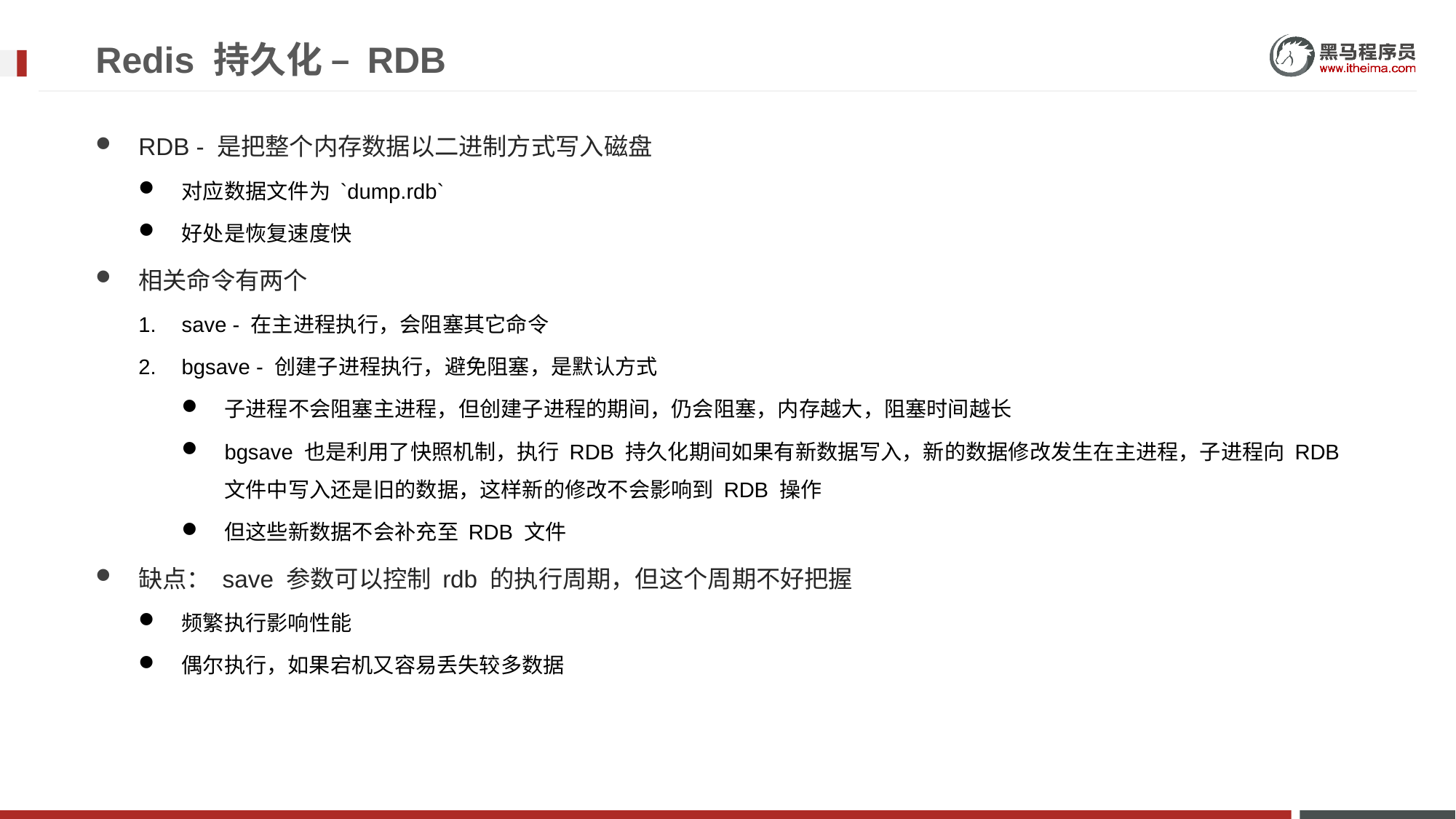

# Redis 持久化 – RDB
RDB - 是把整个内存数据以二进制方式写入磁盘
对应数据文件为 `dump.rdb`
好处是恢复速度快
相关命令有两个
save - 在主进程执行，会阻塞其它命令
bgsave - 创建子进程执行，避免阻塞，是默认方式
子进程不会阻塞主进程，但创建子进程的期间，仍会阻塞，内存越大，阻塞时间越长
bgsave 也是利用了快照机制，执行 RDB 持久化期间如果有新数据写入，新的数据修改发生在主进程，子进程向 RDB 文件中写入还是旧的数据，这样新的修改不会影响到 RDB 操作
但这些新数据不会补充至 RDB 文件
缺点： save 参数可以控制 rdb 的执行周期，但这个周期不好把握
频繁执行影响性能
偶尔执行，如果宕机又容易丢失较多数据